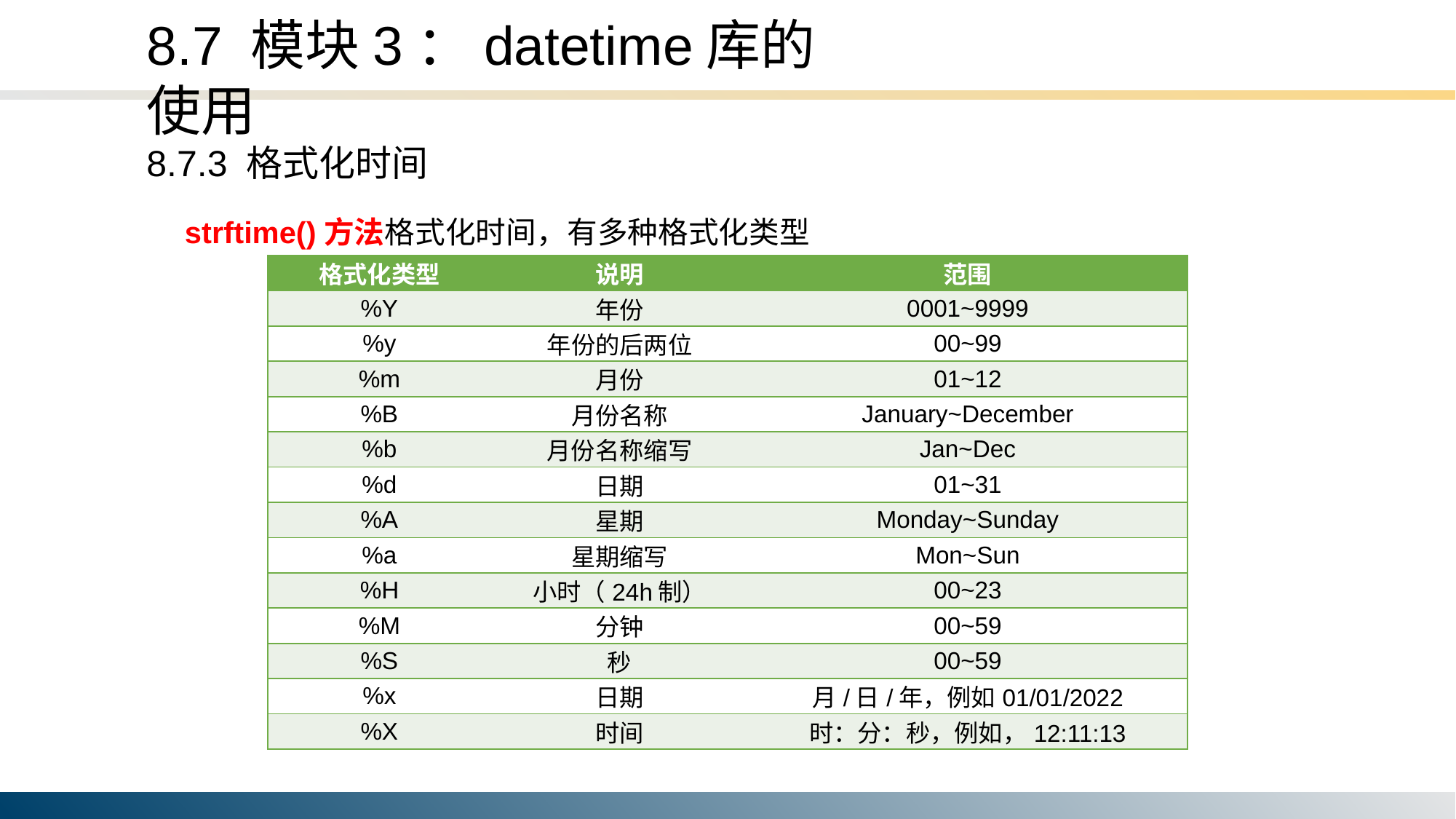

8.7 模块3：datetime库的使用
8.7.3 格式化时间
strftime()方法格式化时间，有多种格式化类型
| 格式化类型 | 说明 | 范围 |
| --- | --- | --- |
| %Y | 年份 | 0001~9999 |
| %y | 年份的后两位 | 00~99 |
| %m | 月份 | 01~12 |
| %B | 月份名称 | January~December |
| %b | 月份名称缩写 | Jan~Dec |
| %d | 日期 | 01~31 |
| %A | 星期 | Monday~Sunday |
| %a | 星期缩写 | Mon~Sun |
| %H | 小时（24h制） | 00~23 |
| %M | 分钟 | 00~59 |
| %S | 秒 | 00~59 |
| %x | 日期 | 月/日/年，例如01/01/2022 |
| %X | 时间 | 时：分：秒，例如，12:11:13 |